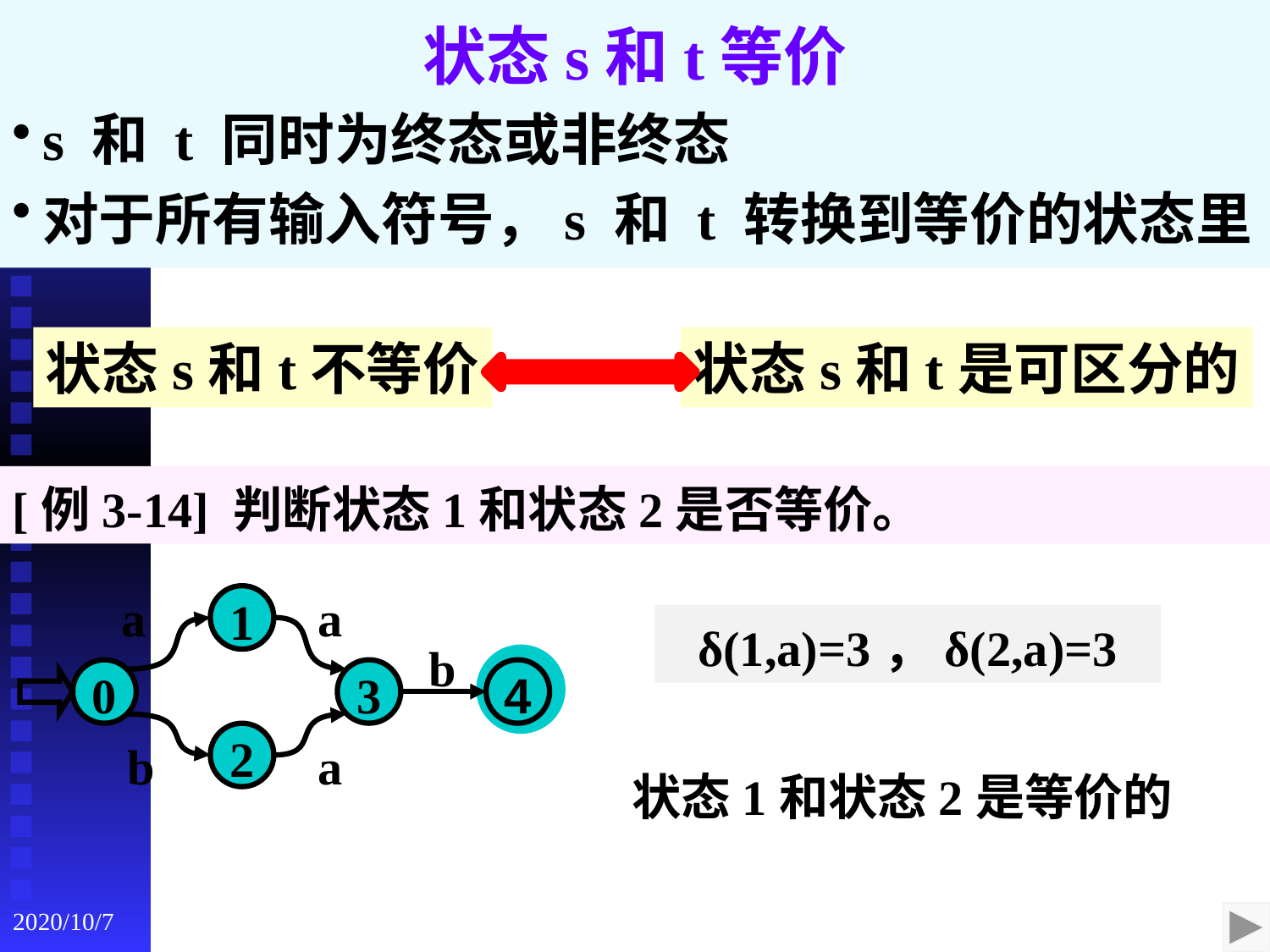

状态s和t等价
s 和 t 同时为终态或非终态
对于所有输入符号，s 和 t 转换到等价的状态里

状态s和t不等价
状态s和t是可区分的

[例3-14] 判断状态1和状态2是否等价。
a
a
1
b
0
3
4

b
2
a
δ(1,a)=3，δ(2,a)=3

状态1和状态2是等价的
41
2020/10/7